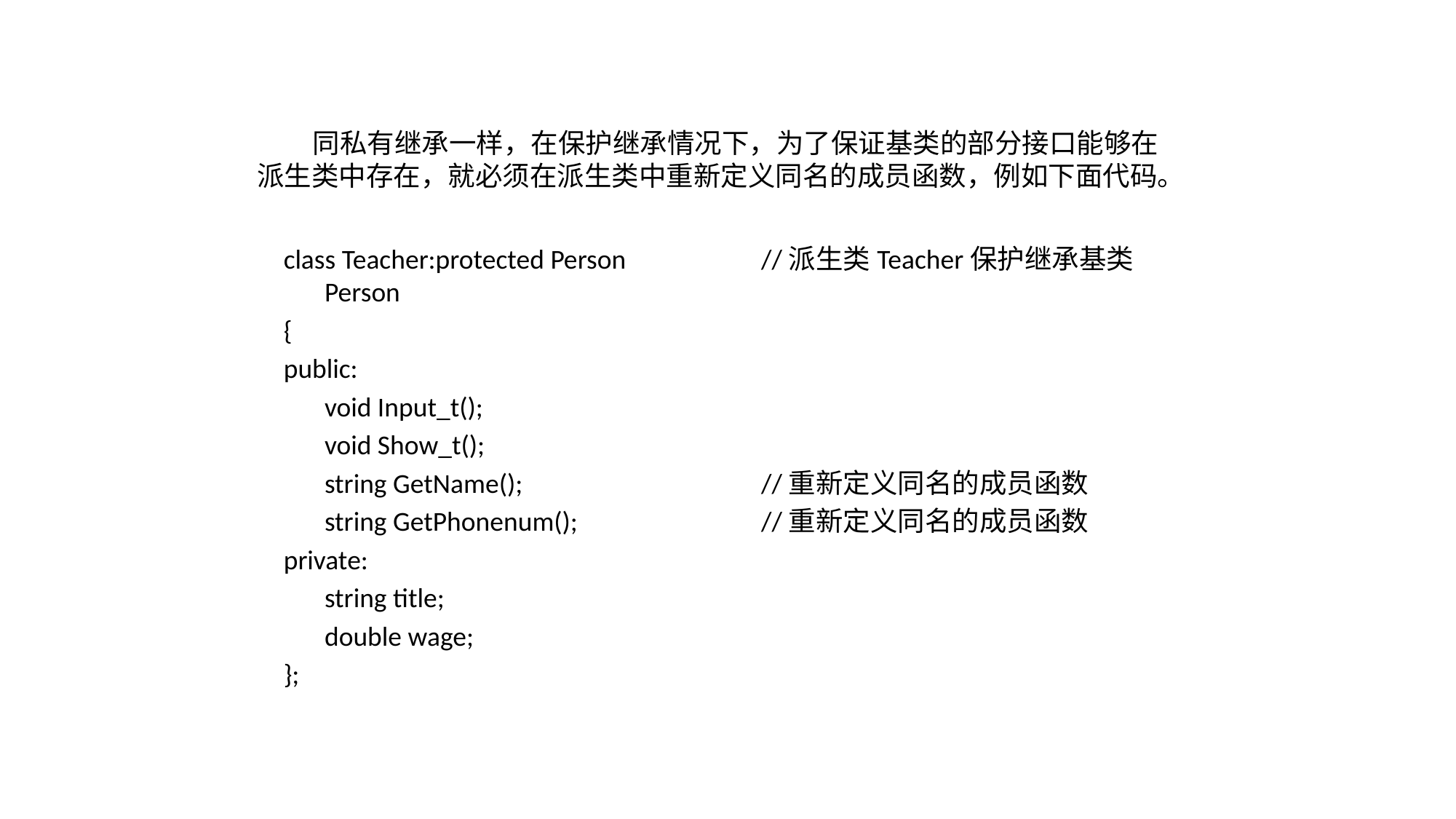

同私有继承一样，在保护继承情况下，为了保证基类的部分接口能够在派生类中存在，就必须在派生类中重新定义同名的成员函数，例如下面代码。
class Teacher:protected Person       	//派生类Teacher保护继承基类Person
{
public:
	void Input_t();
	void Show_t();
	string GetName();               		//重新定义同名的成员函数
	string GetPhonenum();          		//重新定义同名的成员函数
private:
	string title;
	double wage;
};